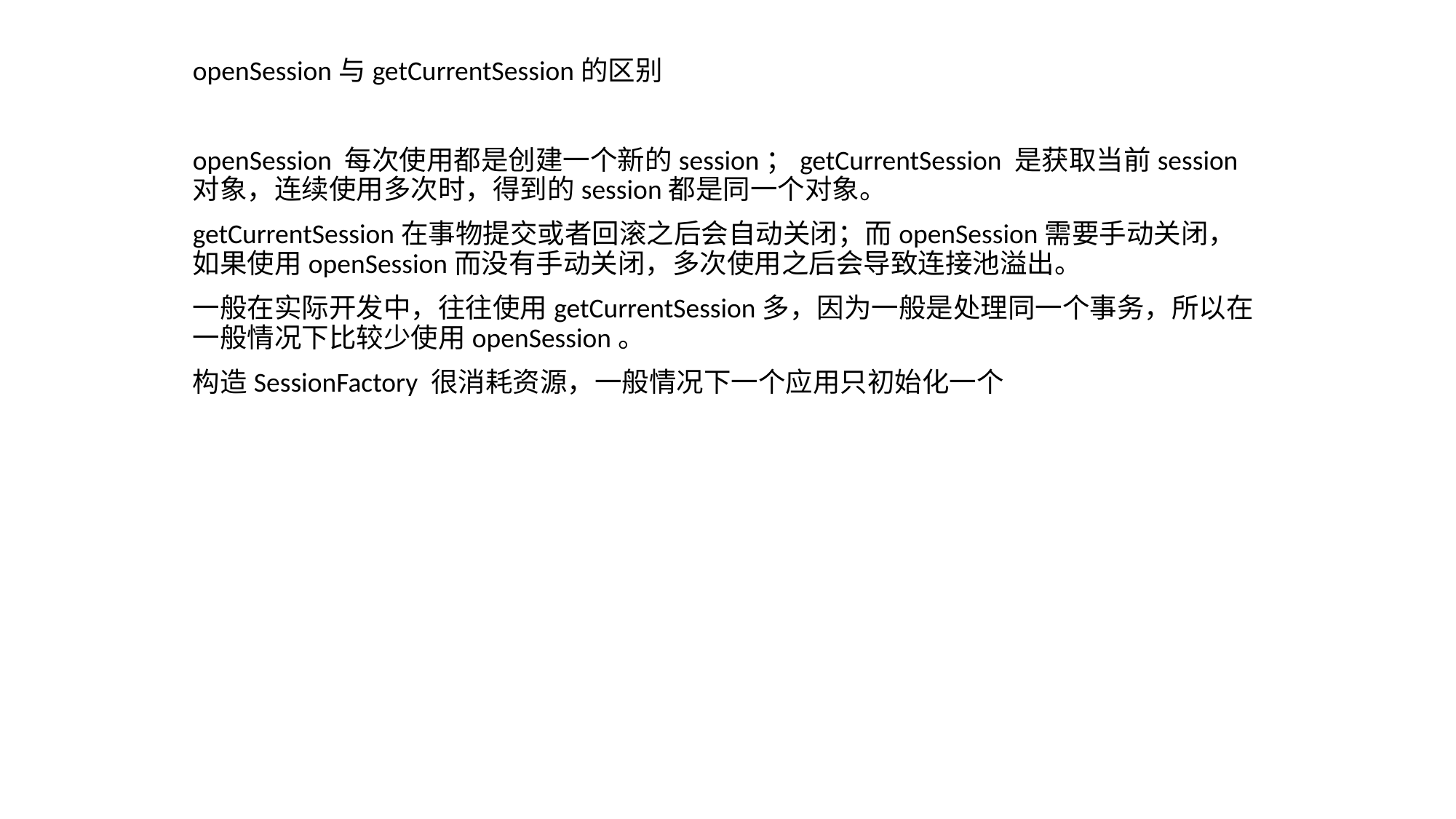

openSession与getCurrentSession的区别

openSession 每次使用都是创建一个新的session；getCurrentSession 是获取当前session对象，连续使用多次时，得到的session都是同一个对象。
getCurrentSession在事物提交或者回滚之后会自动关闭；而openSession需要手动关闭，如果使用openSession而没有手动关闭，多次使用之后会导致连接池溢出。
一般在实际开发中，往往使用getCurrentSession多，因为一般是处理同一个事务，所以在一般情况下比较少使用openSession。
构造SessionFactory 很消耗资源，一般情况下一个应用只初始化一个